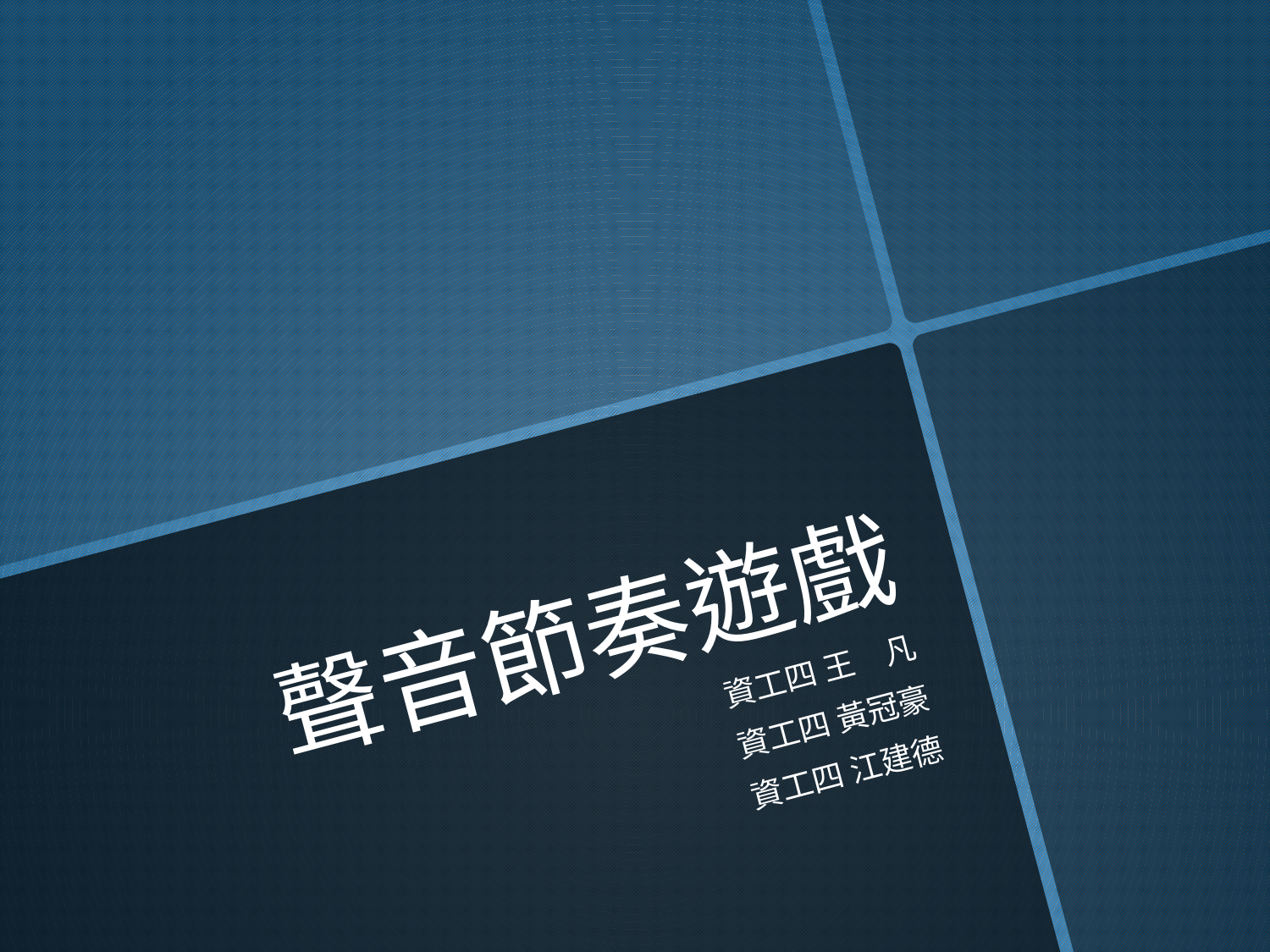

# 聲音節奏遊戲
資工四 王　凡
資工四 黃冠豪
資工四 江建德